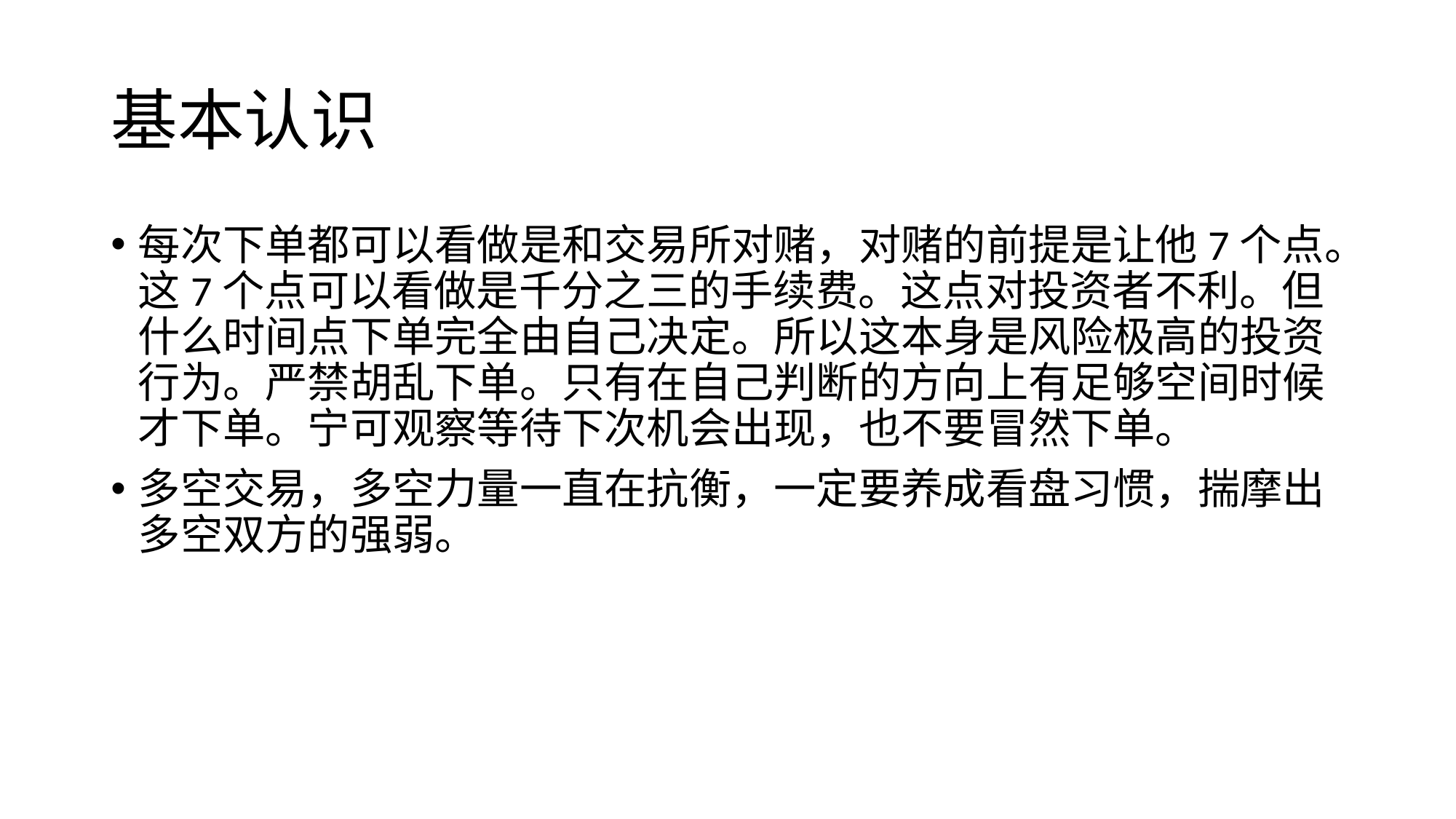

# 基本认识
每次下单都可以看做是和交易所对赌，对赌的前提是让他7个点。这7个点可以看做是千分之三的手续费。这点对投资者不利。但什么时间点下单完全由自己决定。所以这本身是风险极高的投资行为。严禁胡乱下单。只有在自己判断的方向上有足够空间时候才下单。宁可观察等待下次机会出现，也不要冒然下单。
多空交易，多空力量一直在抗衡，一定要养成看盘习惯，揣摩出多空双方的强弱。